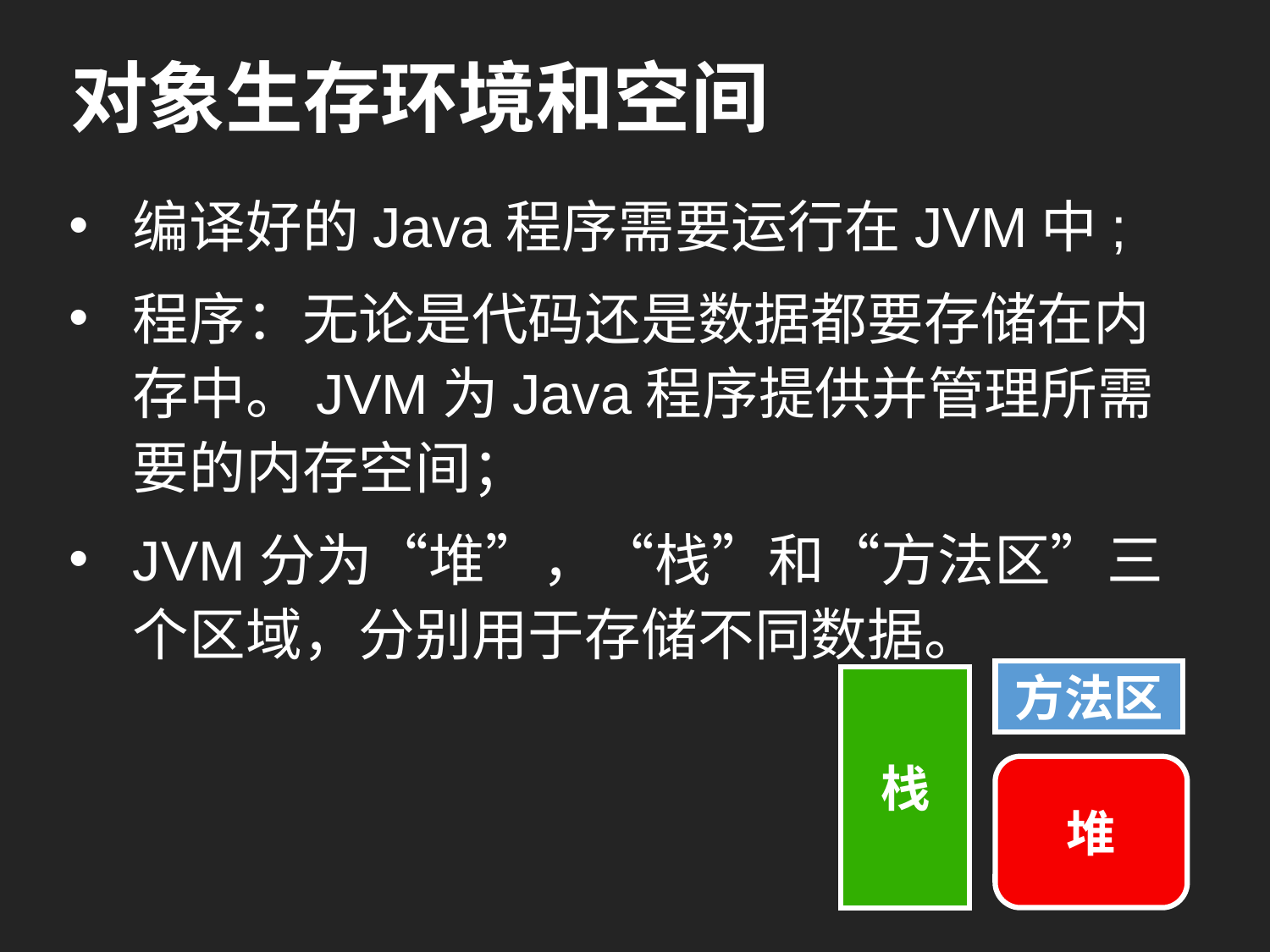

# 对象生存环境和空间
编译好的Java程序需要运行在JVM中;
程序：无论是代码还是数据都要存储在内存中。JVM为Java程序提供并管理所需要的内存空间；
JVM分为“堆”，“栈”和“方法区”三个区域，分别用于存储不同数据。
方法区
栈
堆